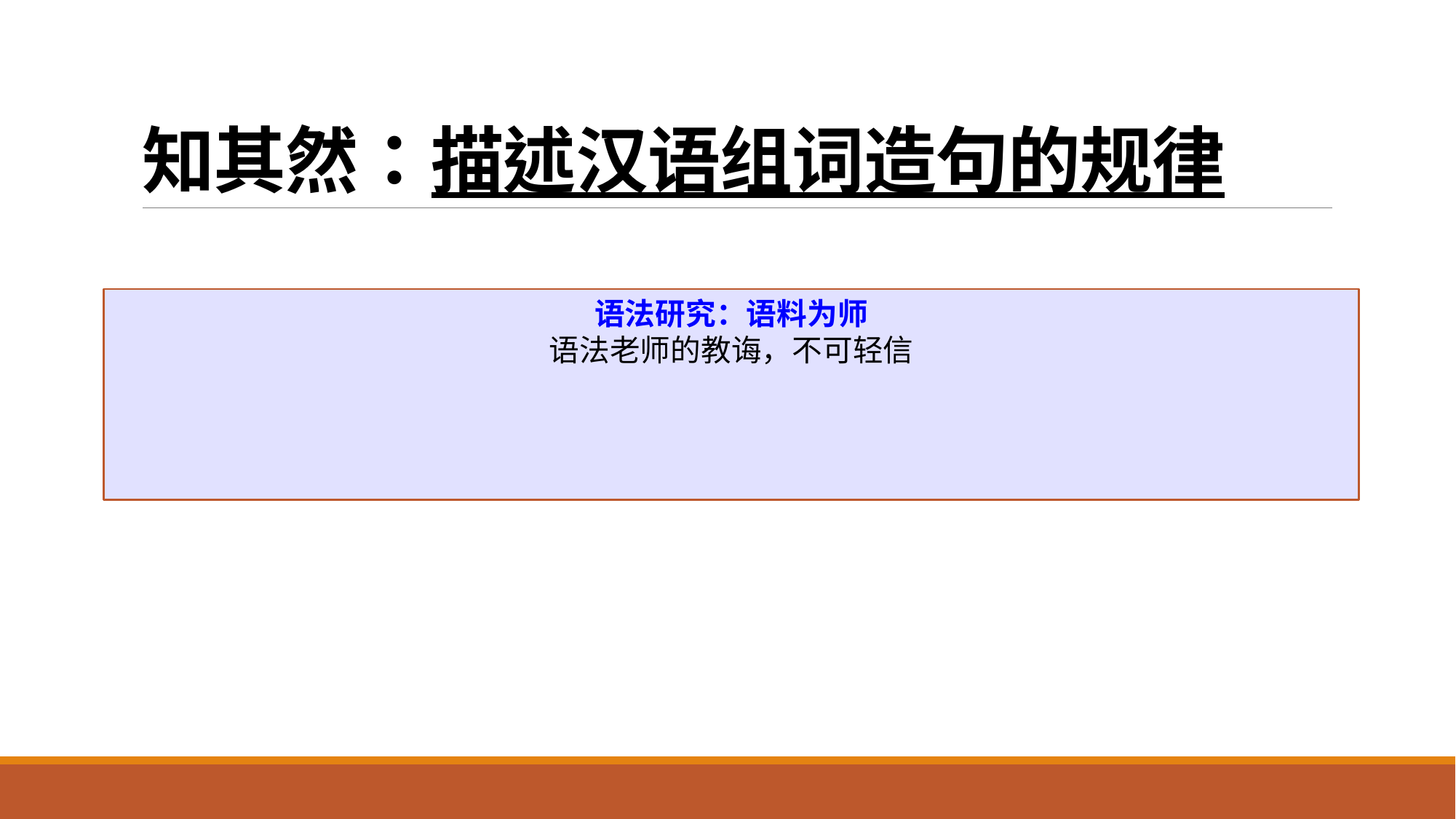

# 知其然：描述汉语组词造句的规律
语法研究：语料为师
语法老师的教诲，不可轻信